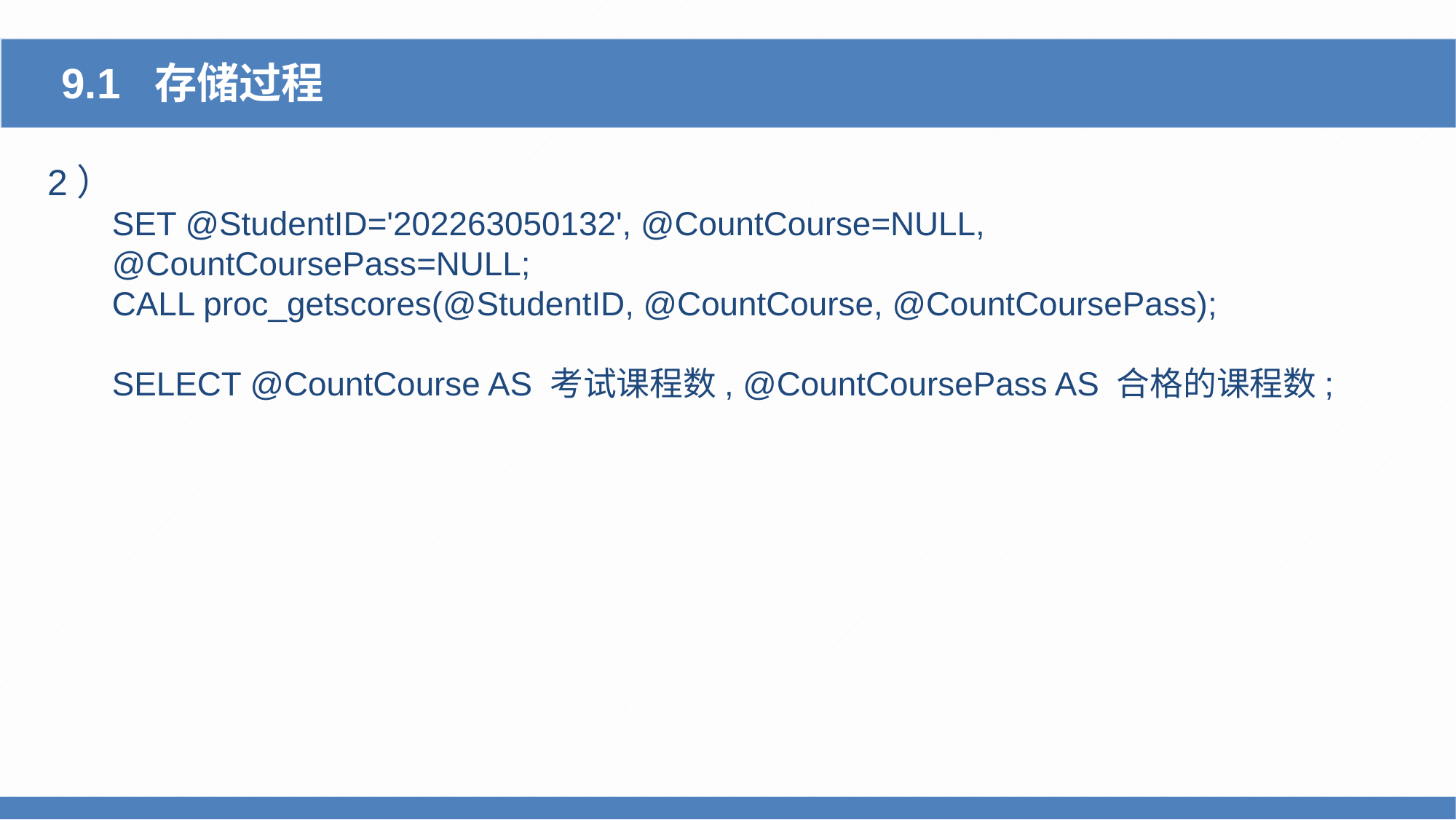

9.1  存储过程
2）
SET @StudentID='202263050132', @CountCourse=NULL, @CountCoursePass=NULL;
CALL proc_getscores(@StudentID, @CountCourse, @CountCoursePass);

SELECT @CountCourse AS 考试课程数, @CountCoursePass AS 合格的课程数;